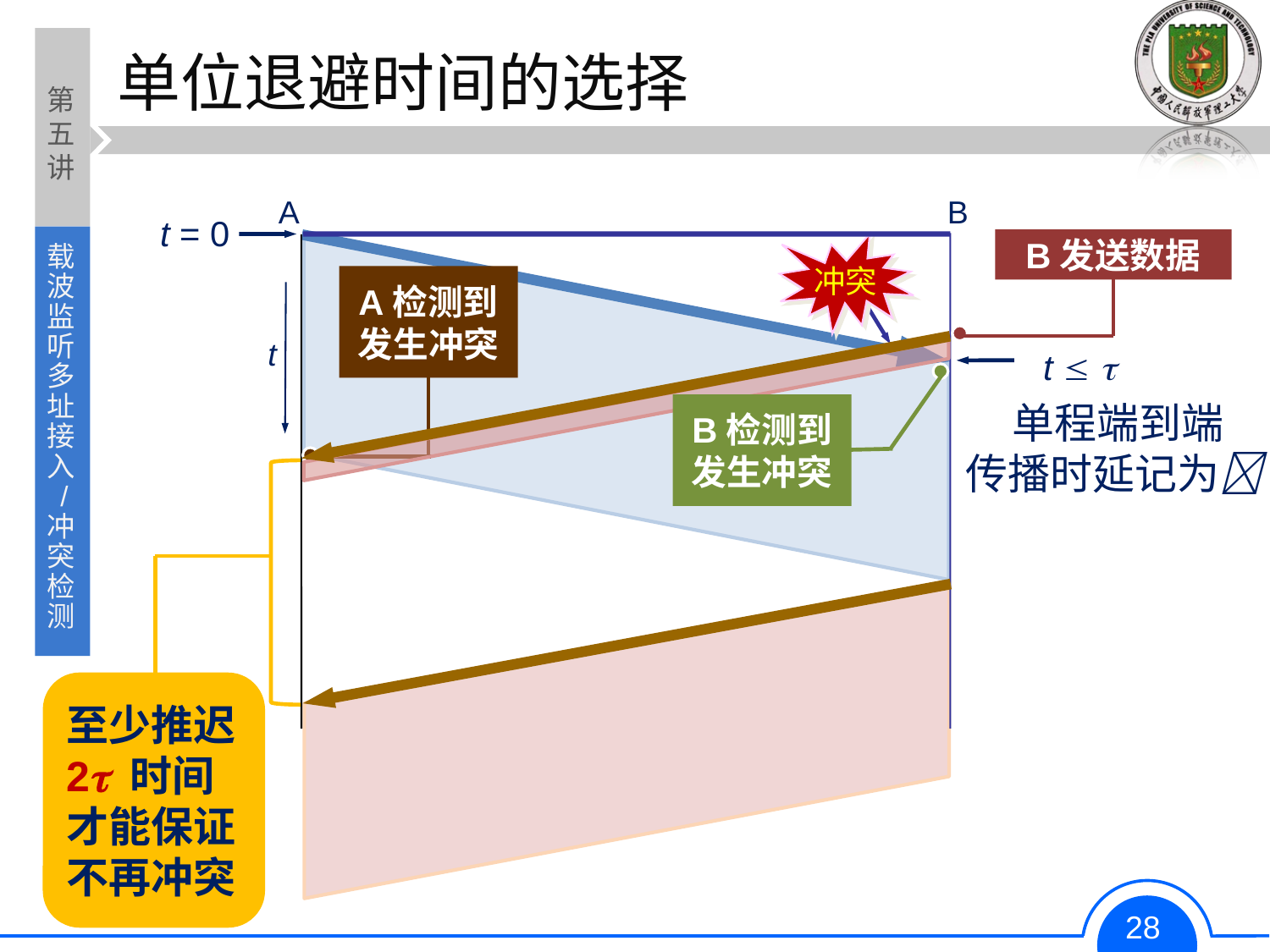

# 单位退避时间的选择

A
B
t = 0
B发送数据

冲突

A检测到发生冲突

t

  t ≤ τ

B检测到发生冲突
单程端到端
传播时延记为τ

至少推迟2τ 时间才能保证不再冲突